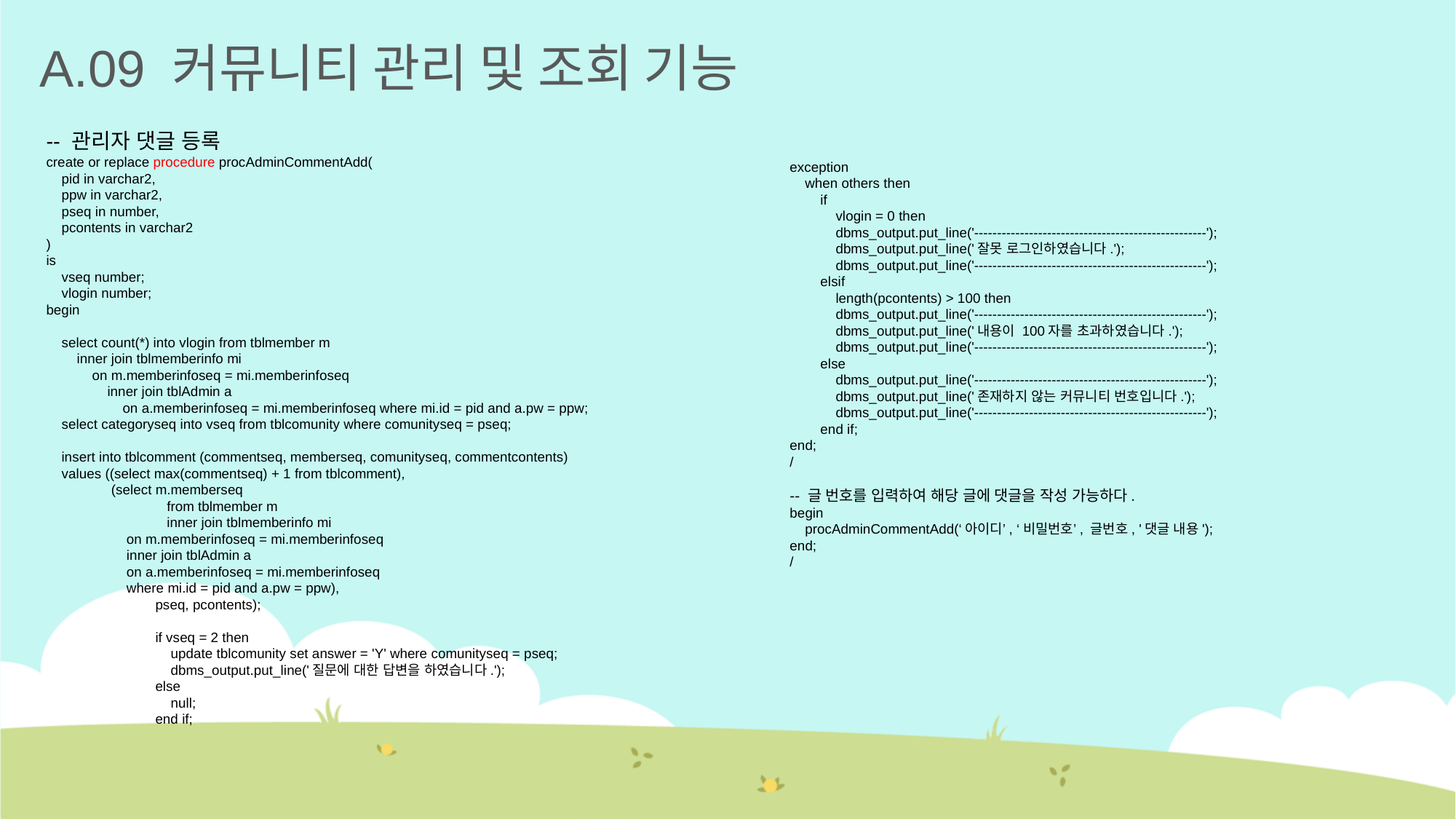

A.09 커뮤니티 관리 및 조회 기능
-- 관리자 댓글 등록
create or replace procedure procAdminCommentAdd(
    pid in varchar2,
    ppw in varchar2,
    pseq in number,
    pcontents in varchar2
)
is
    vseq number;
    vlogin number;
begin

    select count(*) into vlogin from tblmember m
        inner join tblmemberinfo mi
            on m.memberinfoseq = mi.memberinfoseq
                inner join tblAdmin a
                    on a.memberinfoseq = mi.memberinfoseq where mi.id = pid and a.pw = ppw;
    select categoryseq into vseq from tblcomunity where comunityseq = pseq;

    insert into tblcomment (commentseq, memberseq, comunityseq, commentcontents)
    values ((select max(commentseq) + 1 from tblcomment),
                 (select m.memberseq
        	   from tblmember m
            	   inner join tblmemberinfo mi
                     on m.memberinfoseq = mi.memberinfoseq
                     inner join tblAdmin a
                     on a.memberinfoseq = mi.memberinfoseq
                     where mi.id = pid and a.pw = ppw),
        	pseq, pcontents);

	if vseq = 2 then
        	    update tblcomunity set answer = 'Y' where comunityseq = pseq;
    	    dbms_output.put_line('질문에 대한 답변을 하였습니다.');
	else
    	    null;
	end if;

exception
    when others then
        if
            vlogin = 0 then
            dbms_output.put_line('---------------------------------------------------');
            dbms_output.put_line('잘못 로그인하였습니다.');
            dbms_output.put_line('---------------------------------------------------');
        elsif
            length(pcontents) > 100 then
            dbms_output.put_line('---------------------------------------------------');
            dbms_output.put_line('내용이 100자를 초과하였습니다.');
            dbms_output.put_line('---------------------------------------------------');
        else
            dbms_output.put_line('---------------------------------------------------');
            dbms_output.put_line('존재하지 않는 커뮤니티 번호입니다.');
            dbms_output.put_line('---------------------------------------------------');
        end if;
end;
/

-- 글 번호를 입력하여 해당 글에 댓글을 작성 가능하다.
begin
    procAdminCommentAdd(‘아이디’, ‘비밀번호’, 글번호, '댓글 내용');
end;
/